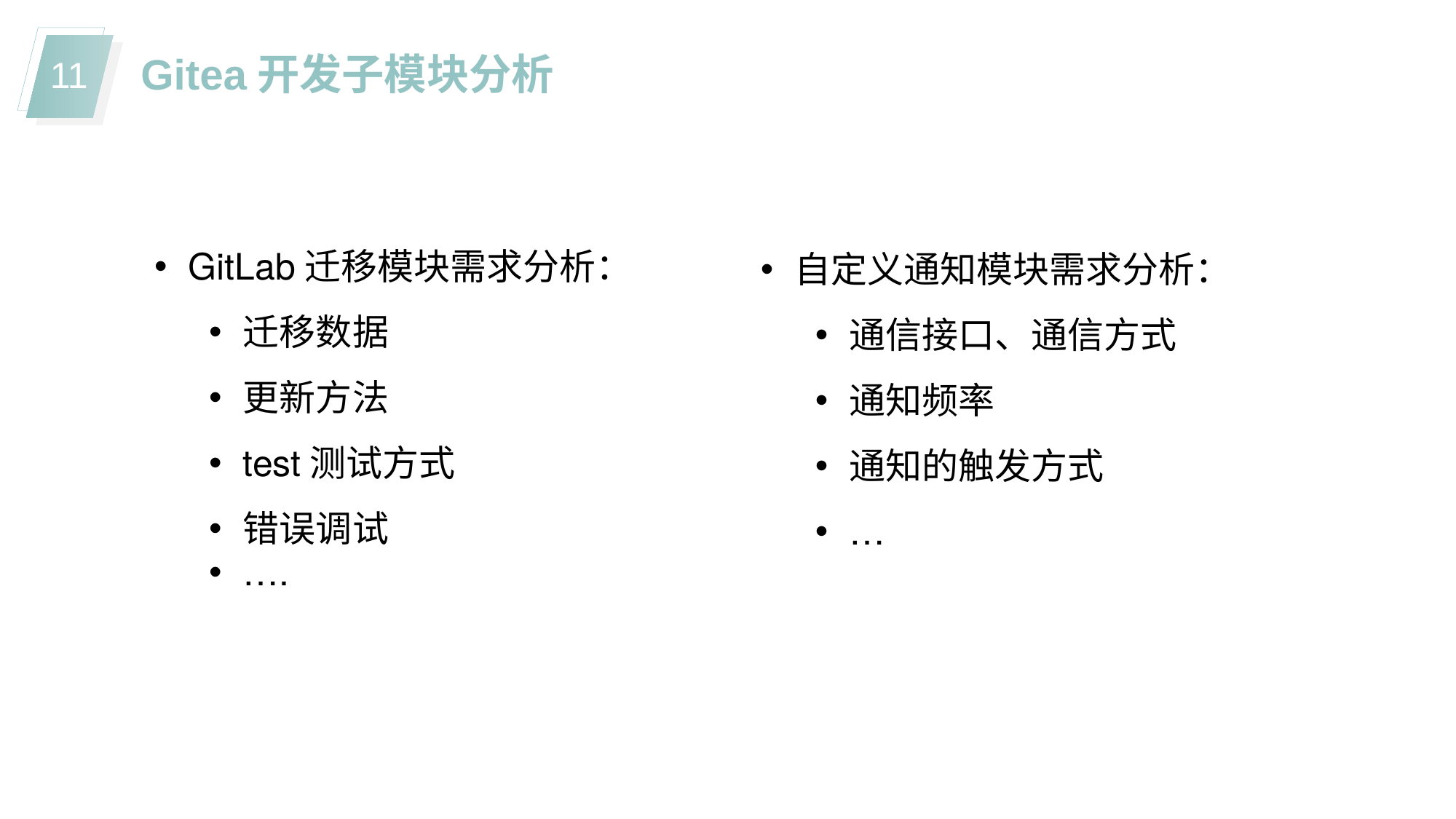

Gitea开发子模块分析
GitLab迁移模块需求分析：
迁移数据
更新方法
test测试方式
错误调试
….
自定义通知模块需求分析：
通信接口、通信方式
通知频率
通知的触发方式
…